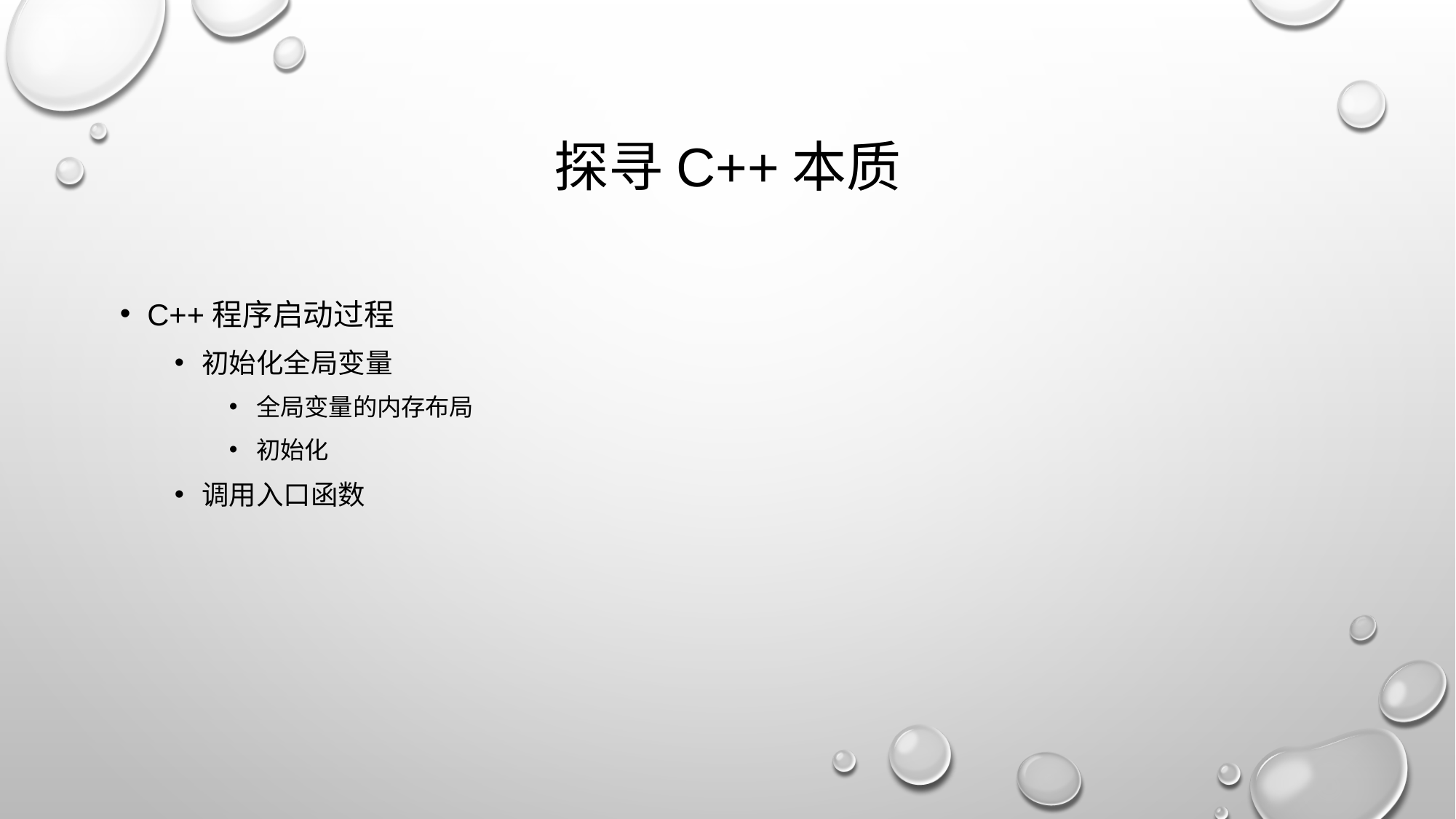

# 探寻C++本质
C++程序启动过程
初始化全局变量
全局变量的内存布局
初始化
调用入口函数